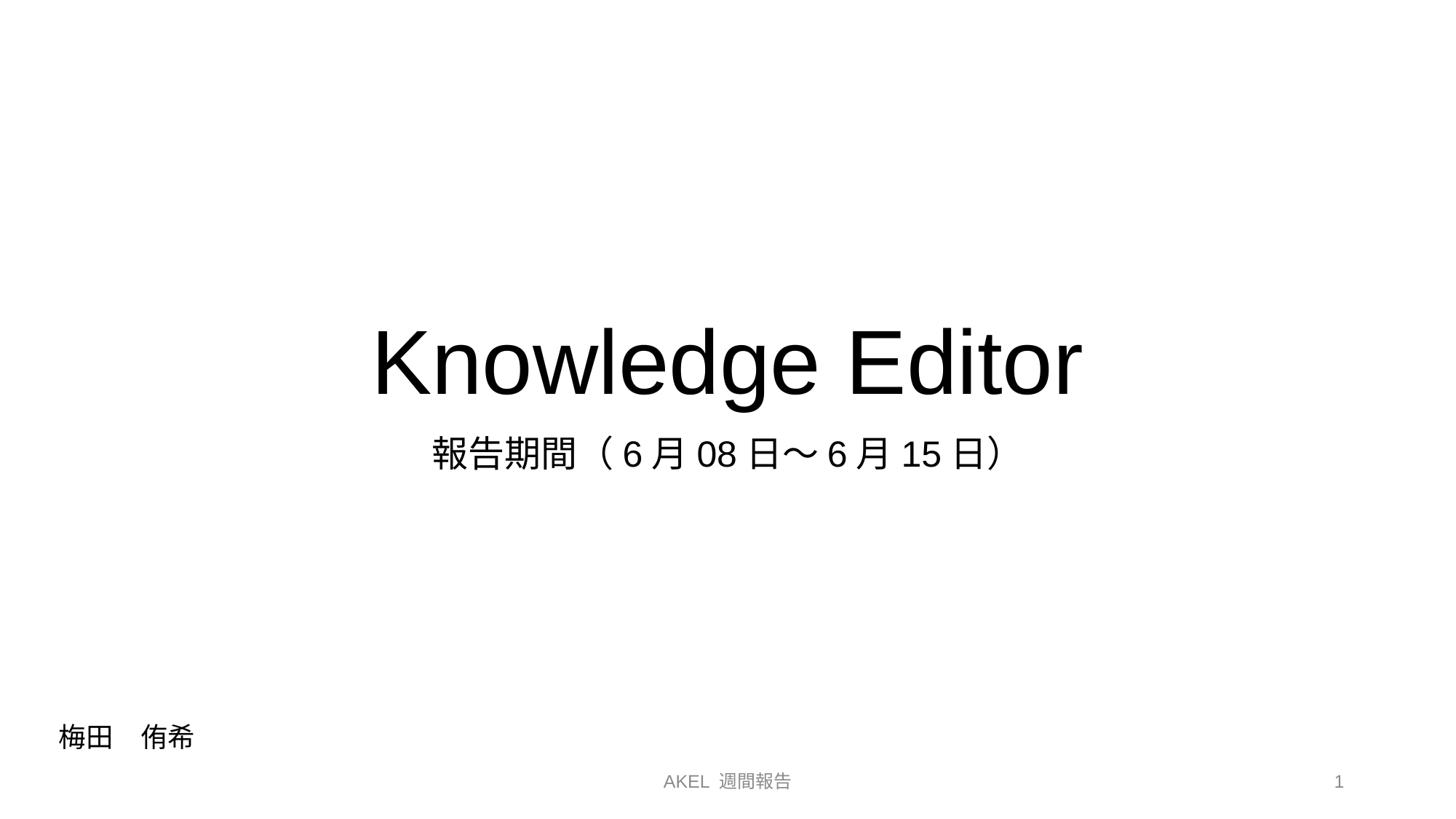

# Knowledge Editor
報告期間（6月08日～6月15日）
梅田　侑希
AKEL 週間報告
1